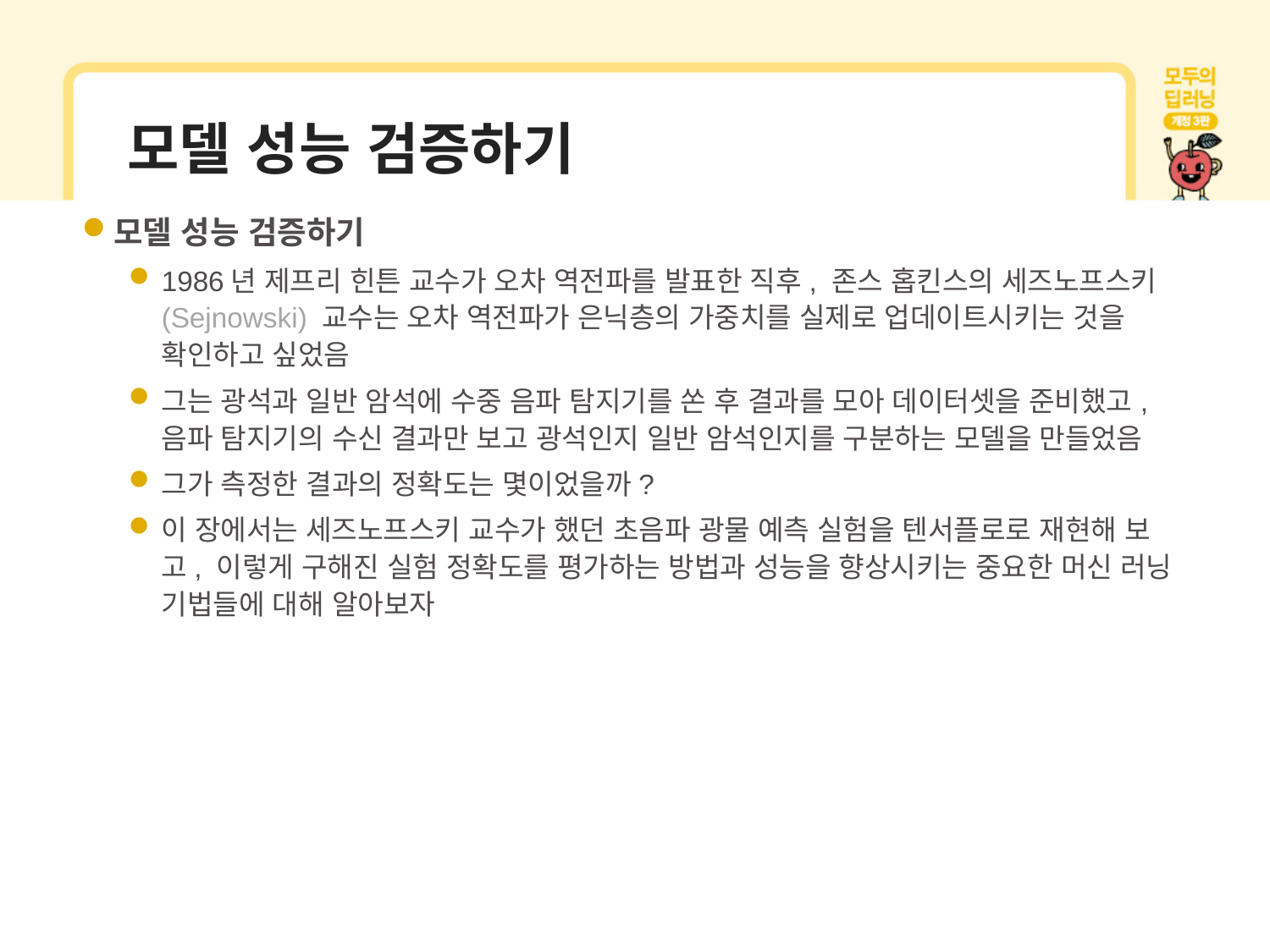

# 모델 성능 검증하기
모델 성능 검증하기
1986년 제프리 힌튼 교수가 오차 역전파를 발표한 직후, 존스 홉킨스의 세즈노프스키(Sejnowski) 교수는 오차 역전파가 은닉층의 가중치를 실제로 업데이트시키는 것을 확인하고 싶었음
그는 광석과 일반 암석에 수중 음파 탐지기를 쏜 후 결과를 모아 데이터셋을 준비했고, 음파 탐지기의 수신 결과만 보고 광석인지 일반 암석인지를 구분하는 모델을 만들었음
그가 측정한 결과의 정확도는 몇이었을까?
이 장에서는 세즈노프스키 교수가 했던 초음파 광물 예측 실험을 텐서플로로 재현해 보고, 이렇게 구해진 실험 정확도를 평가하는 방법과 성능을 향상시키는 중요한 머신 러닝 기법들에 대해 알아보자